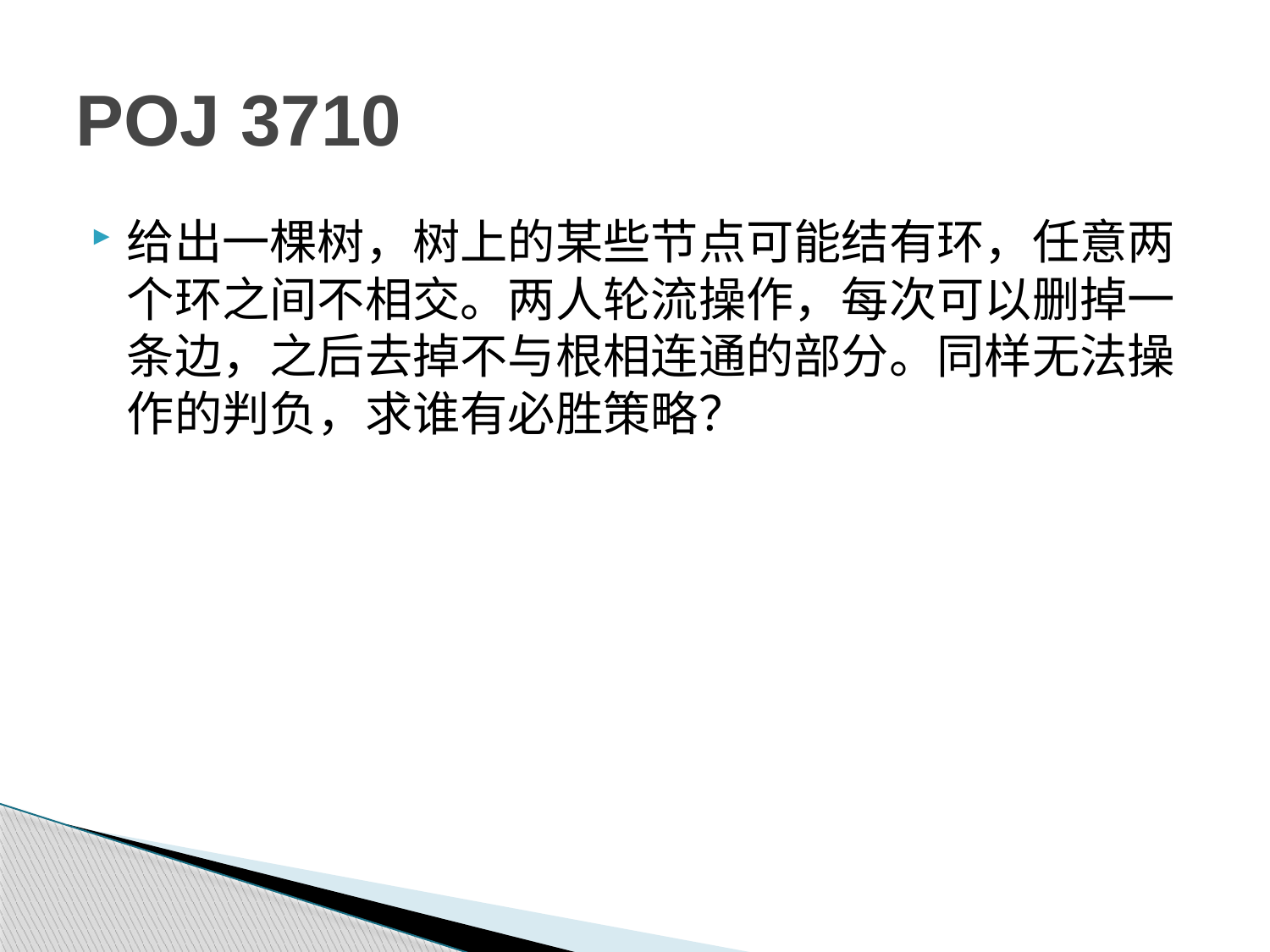

# POJ 3710
给出一棵树，树上的某些节点可能结有环，任意两个环之间不相交。两人轮流操作，每次可以删掉一条边，之后去掉不与根相连通的部分。同样无法操作的判负，求谁有必胜策略？